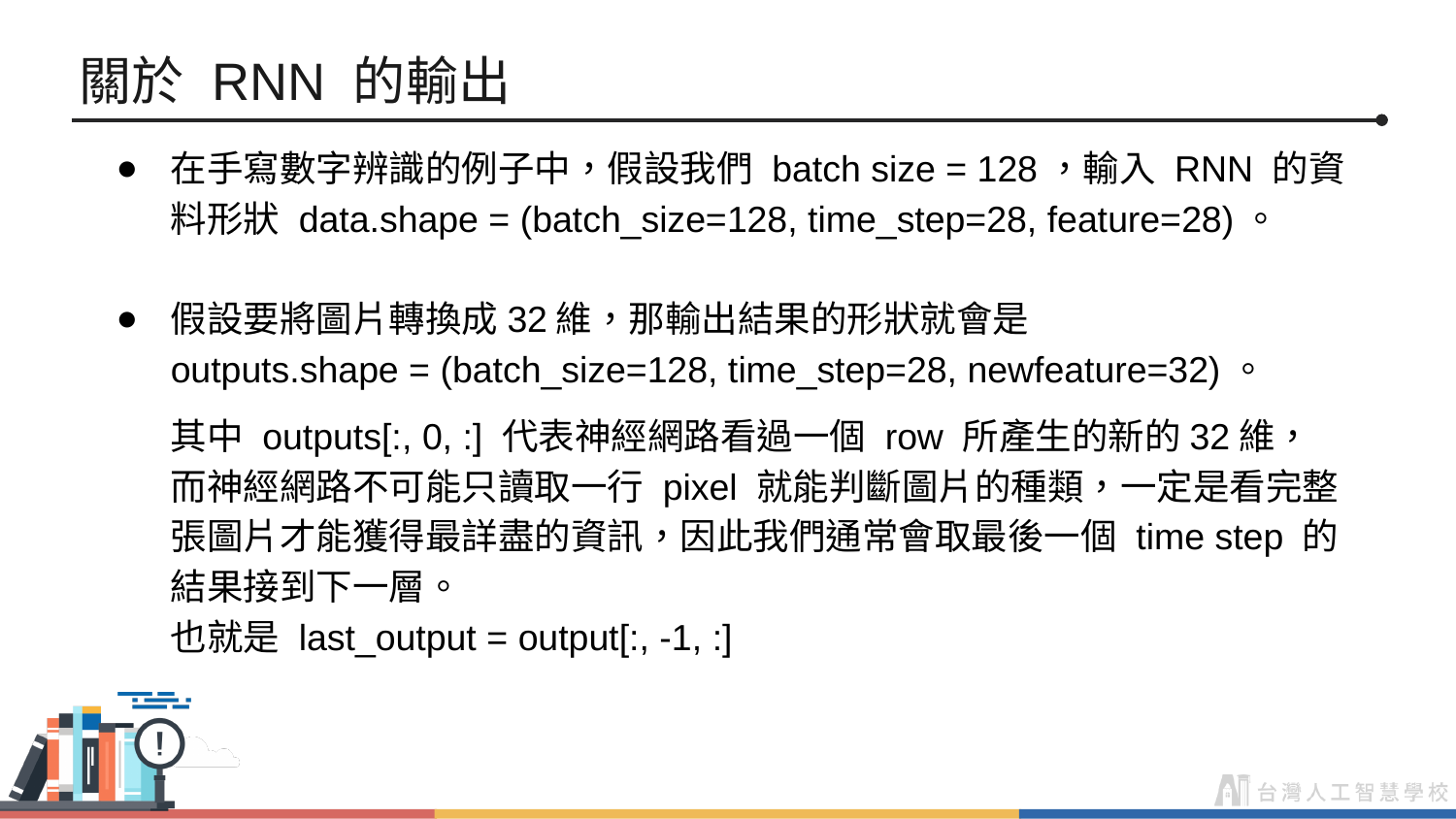

# 關於 RNN 的輸出
在手寫數字辨識的例子中，假設我們 batch size = 128，輸入 RNN 的資料形狀 data.shape = (batch_size=128, time_step=28, feature=28)。

假設要將圖片轉換成32維，那輸出結果的形狀就會是
outputs.shape = (batch_size=128, time_step=28, newfeature=32)。

其中 outputs[:, 0, :] 代表神經網路看過一個 row 所產生的新的32維，
而神經網路不可能只讀取一行 pixel 就能判斷圖片的種類，一定是看完整張圖片才能獲得最詳盡的資訊，因此我們通常會取最後一個 time step 的結果接到下一層。
也就是 last_output = output[:, -1, :]